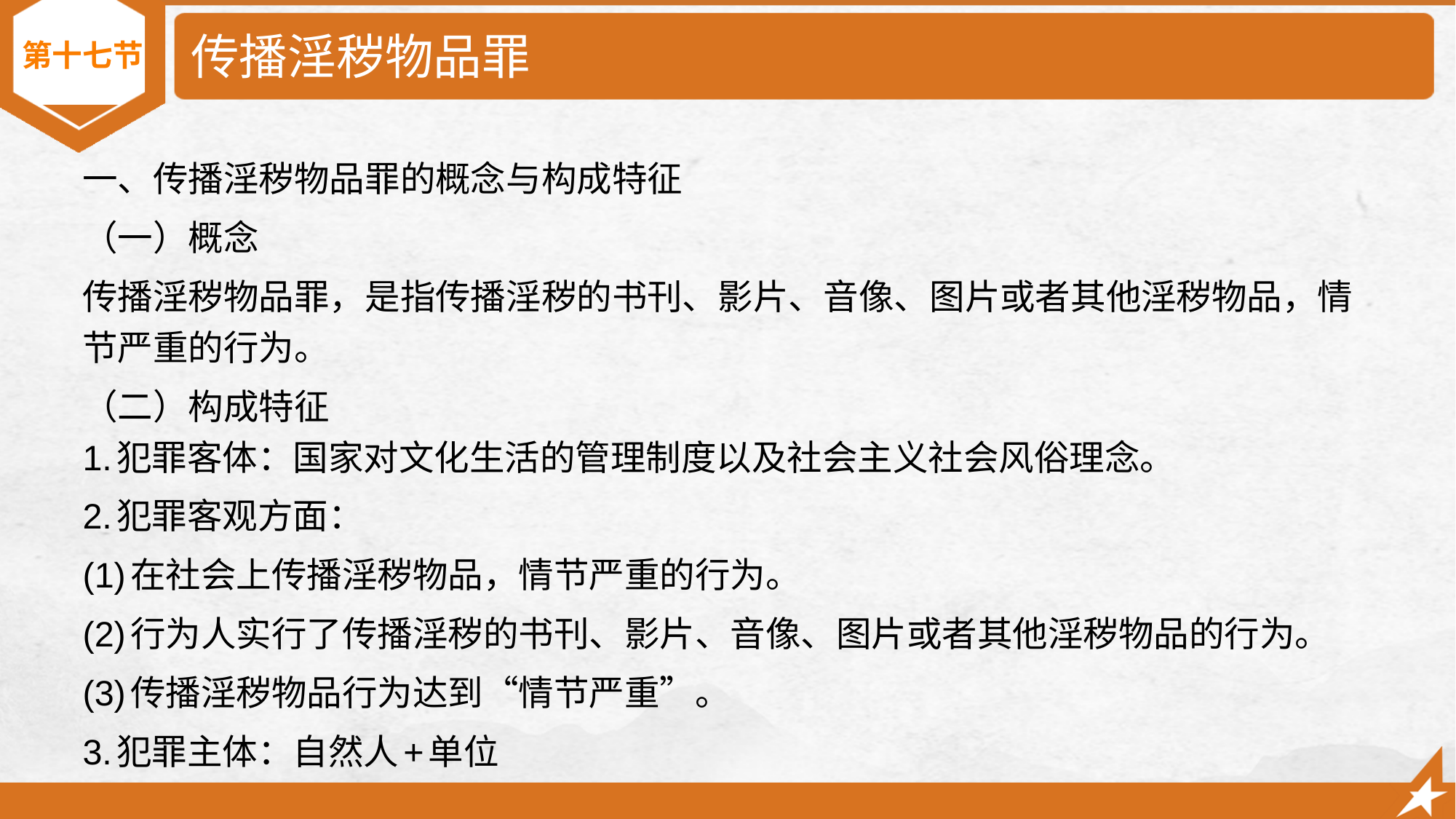

# 传播淫秽物品罪
第十七节
一、传播淫秽物品罪的概念与构成特征
（一）概念
传播淫秽物品罪，是指传播淫秽的书刊、影片、音像、图片或者其他淫秽物品，情节严重的行为。
（二）构成特征
1.犯罪客体：国家对文化生活的管理制度以及社会主义社会风俗理念。
2.犯罪客观方面：
(1)在社会上传播淫秽物品，情节严重的行为。
(2)行为人实行了传播淫秽的书刊、影片、音像、图片或者其他淫秽物品的行为。
(3)传播淫秽物品行为达到“情节严重”。
3.犯罪主体：自然人+单位